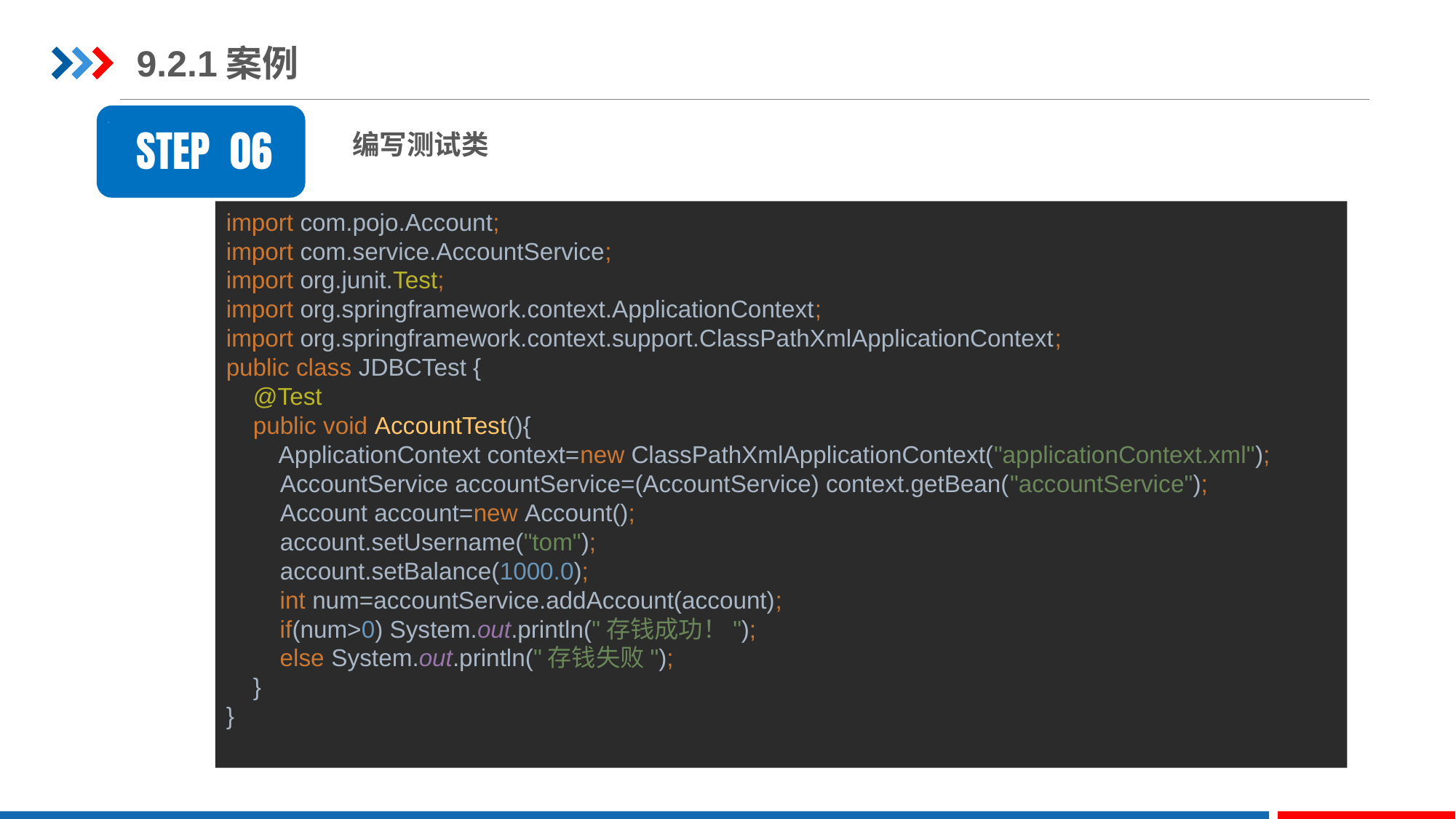

9.2.1案例

编写测试类
STEP  06
import com.pojo.Account;
import com.service.AccountService;
import org.junit.Test;
import org.springframework.context.ApplicationContext;
import org.springframework.context.support.ClassPathXmlApplicationContext;
public class JDBCTest {
    @Test
    public void AccountTest(){
        ApplicationContext context=new ClassPathXmlApplicationContext("applicationContext.xml");
        AccountService accountService=(AccountService) context.getBean("accountService");
        Account account=new Account();
        account.setUsername("tom");
        account.setBalance(1000.0);
        int num=accountService.addAccount(account);
        if(num>0) System.out.println("存钱成功！");
        else System.out.println("存钱失败");
    }
}